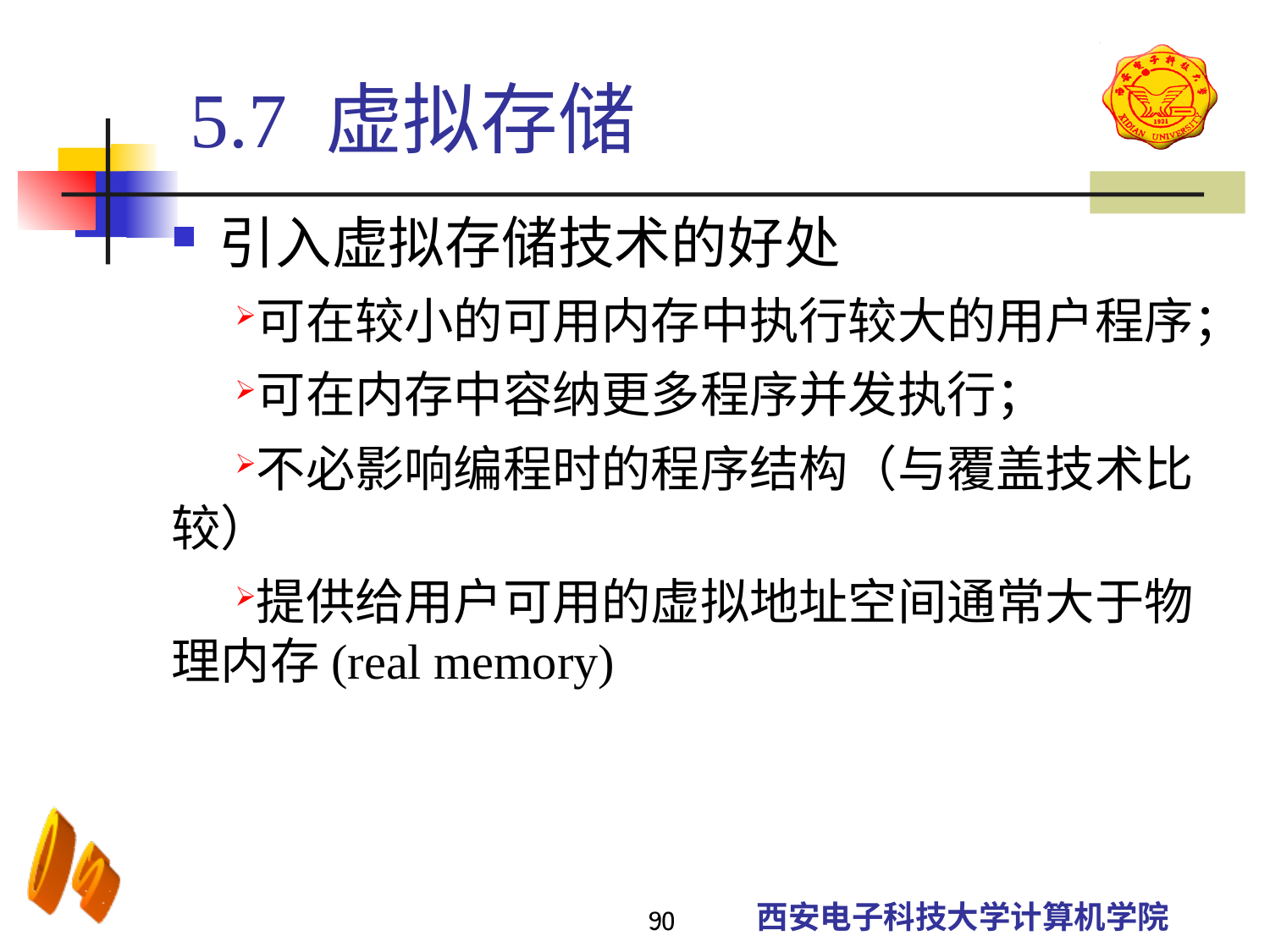

5.7 虚拟存储
引入虚拟存储技术的好处
可在较小的可用内存中执行较大的用户程序；
可在内存中容纳更多程序并发执行；
不必影响编程时的程序结构（与覆盖技术比较）
提供给用户可用的虚拟地址空间通常大于物理内存(real memory)
90